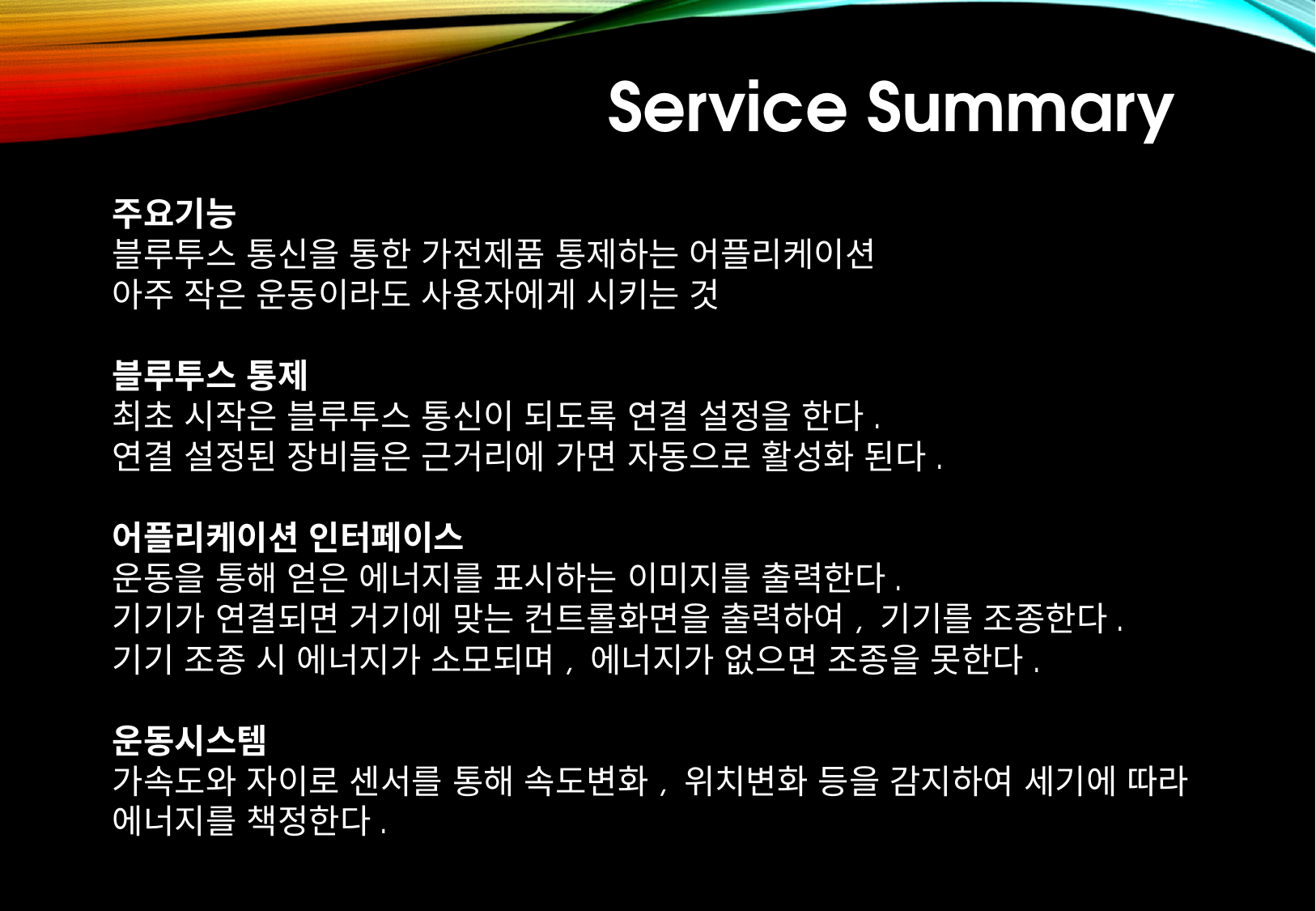

Service Summary
주요기능
블루투스 통신을 통한 가전제품 통제하는 어플리케이션
아주 작은 운동이라도 사용자에게 시키는 것

블루투스 통제
최초 시작은 블루투스 통신이 되도록 연결 설정을 한다.
연결 설정된 장비들은 근거리에 가면 자동으로 활성화 된다.

어플리케이션 인터페이스
운동을 통해 얻은 에너지를 표시하는 이미지를 출력한다.
기기가 연결되면 거기에 맞는 컨트롤화면을 출력하여, 기기를 조종한다.
기기 조종 시 에너지가 소모되며, 에너지가 없으면 조종을 못한다.

운동시스템
가속도와 자이로 센서를 통해 속도변화, 위치변화 등을 감지하여 세기에 따라 에너지를 책정한다.